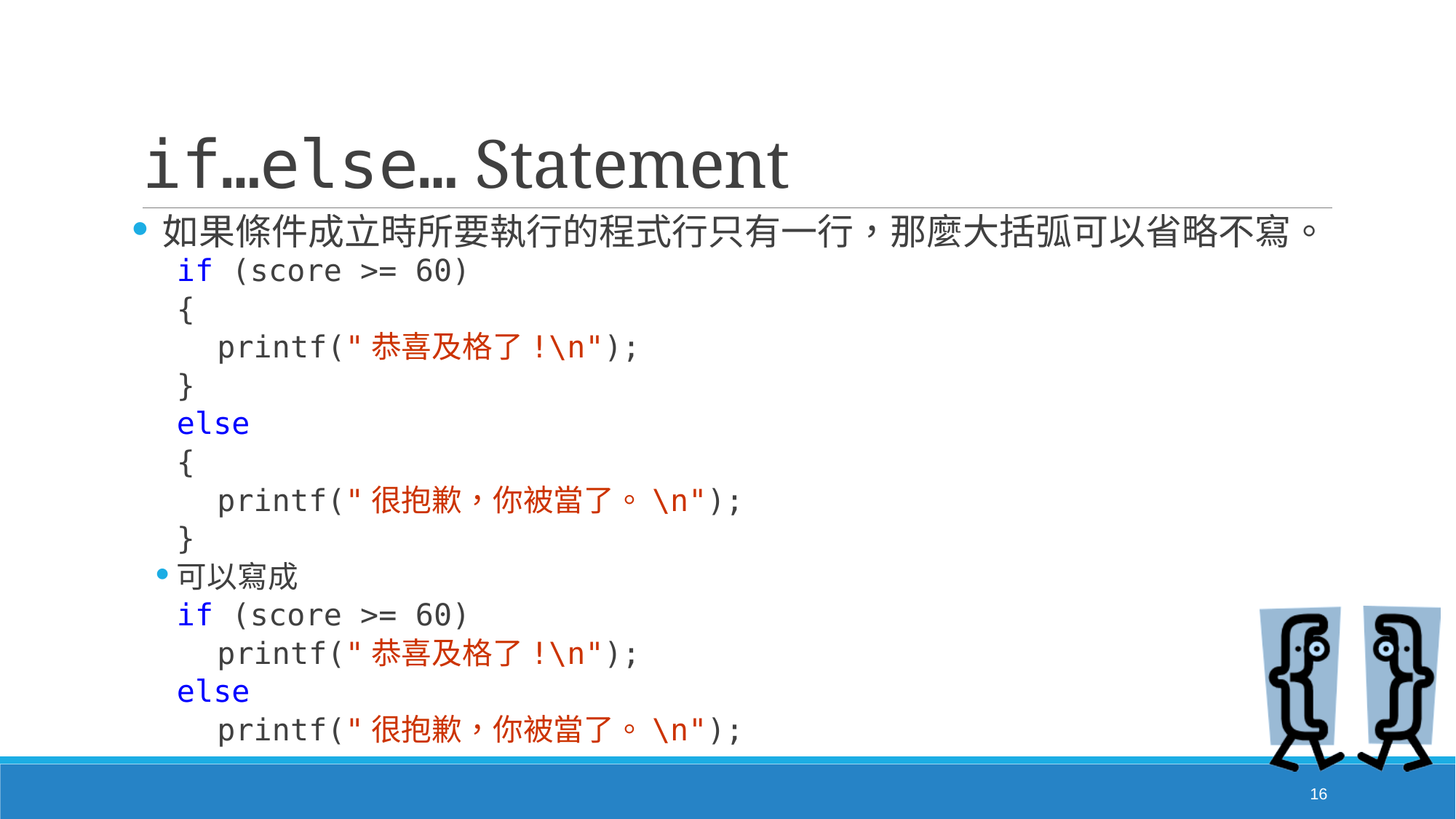

# if…else… Statement
如果條件成立時所要執行的程式行只有一行，那麼大括弧可以省略不寫。
if (score >= 60)
{
	 printf("恭喜及格了!\n");
}
else
{
	 printf("很抱歉，你被當了。\n");
}
可以寫成
if (score >= 60)
	 printf("恭喜及格了!\n");
else
	 printf("很抱歉，你被當了。\n");
16